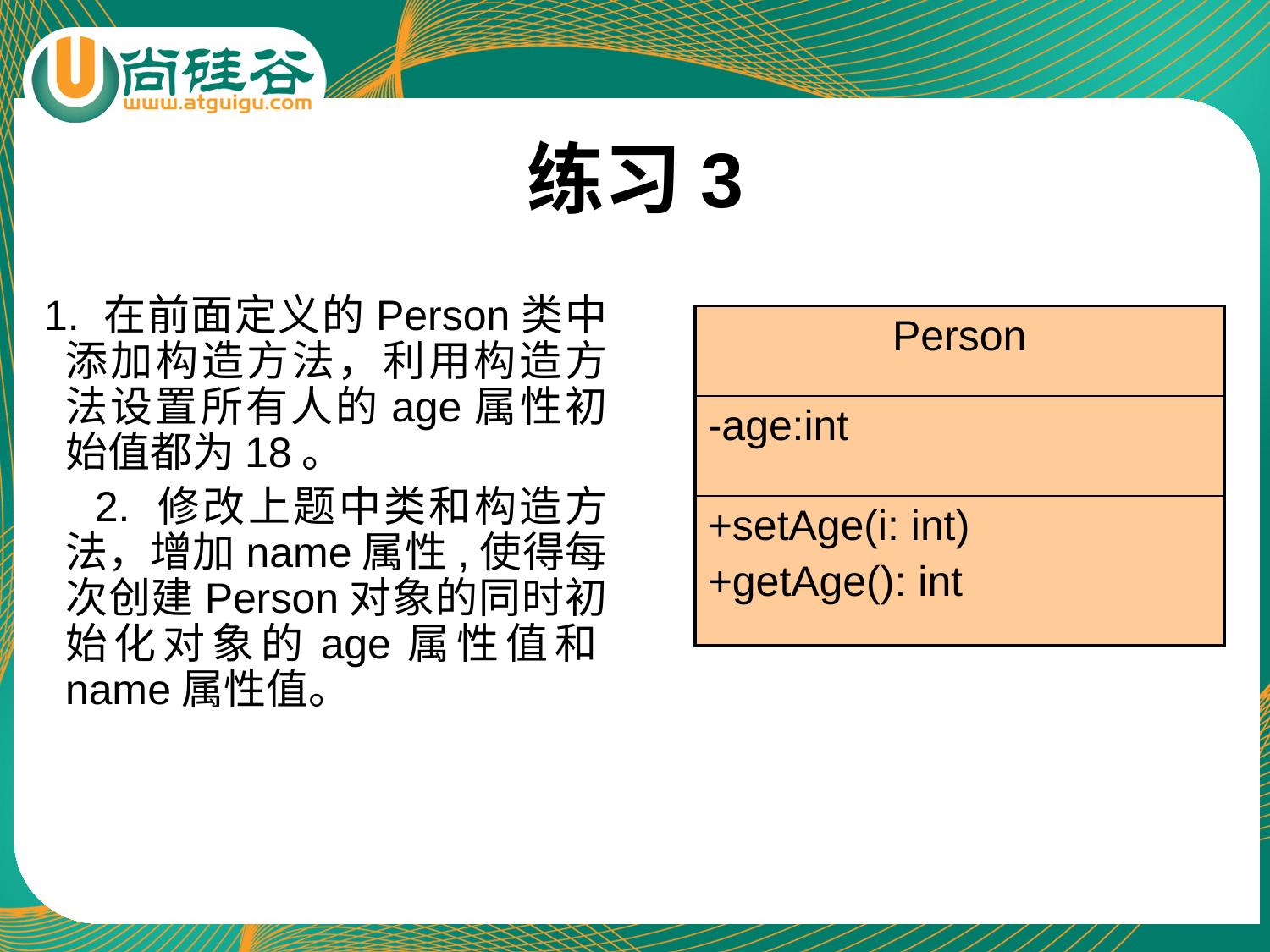

# 练习3
  1. 在前面定义的Person类中添加构造方法，利用构造方法设置所有人的age属性初始值都为18。
	  2. 修改上题中类和构造方法，增加name属性,使得每次创建Person对象的同时初始化对象的age属性值和name属性值。
| Person |
| --- |
| -age:int |
| +setAge(i: int) +getAge(): int |